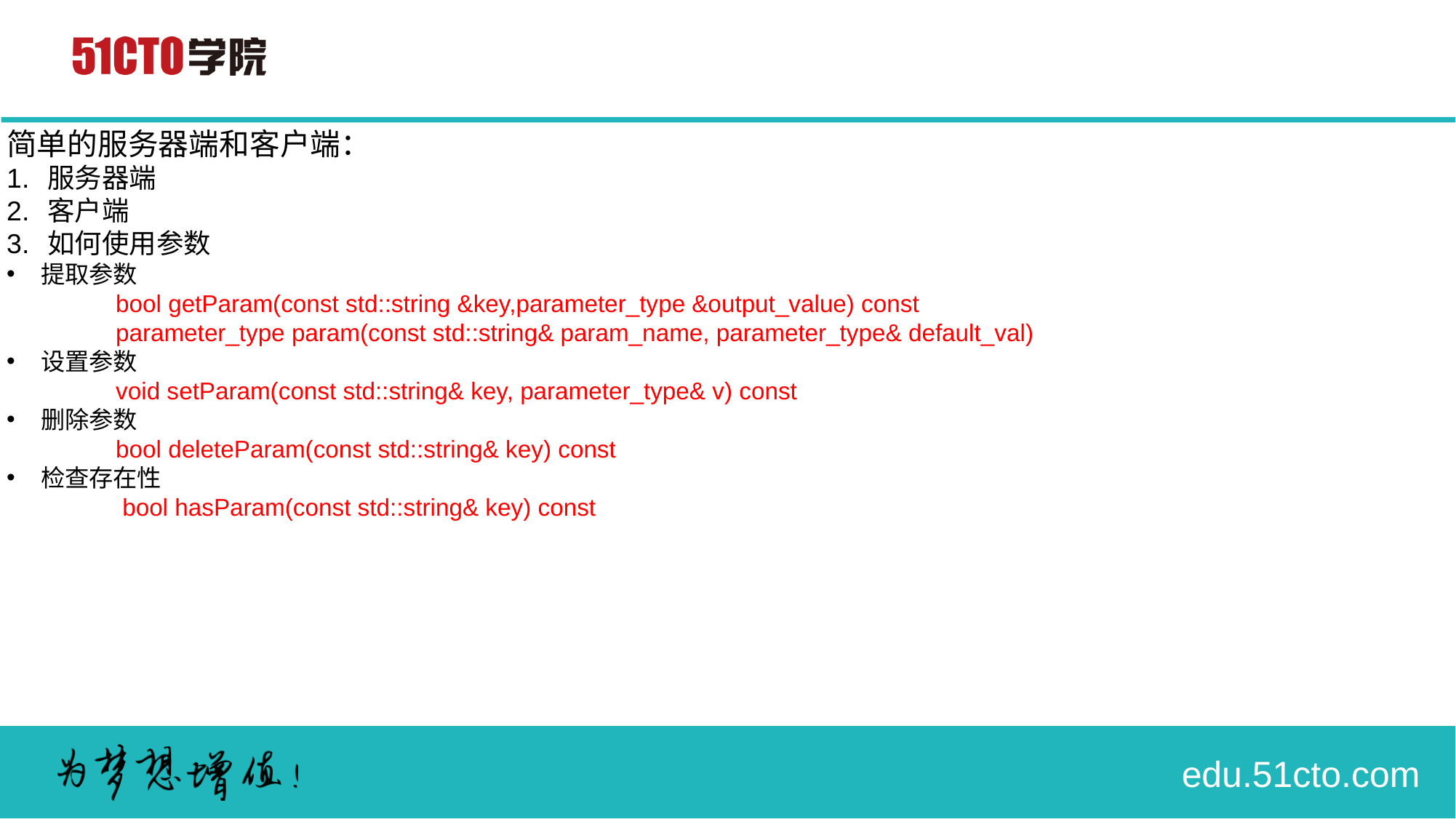

简单的服务器端和客户端：
服务器端
客户端
如何使用参数
提取参数
	bool getParam(const std::string &key,parameter_type &output_value) const
	parameter_type param(const std::string& param_name, parameter_type& default_val)
设置参数
	void setParam(const std::string& key, parameter_type& v) const
删除参数
	bool deleteParam(const std::string& key) const
检查存在性
	 bool hasParam(const std::string& key) const